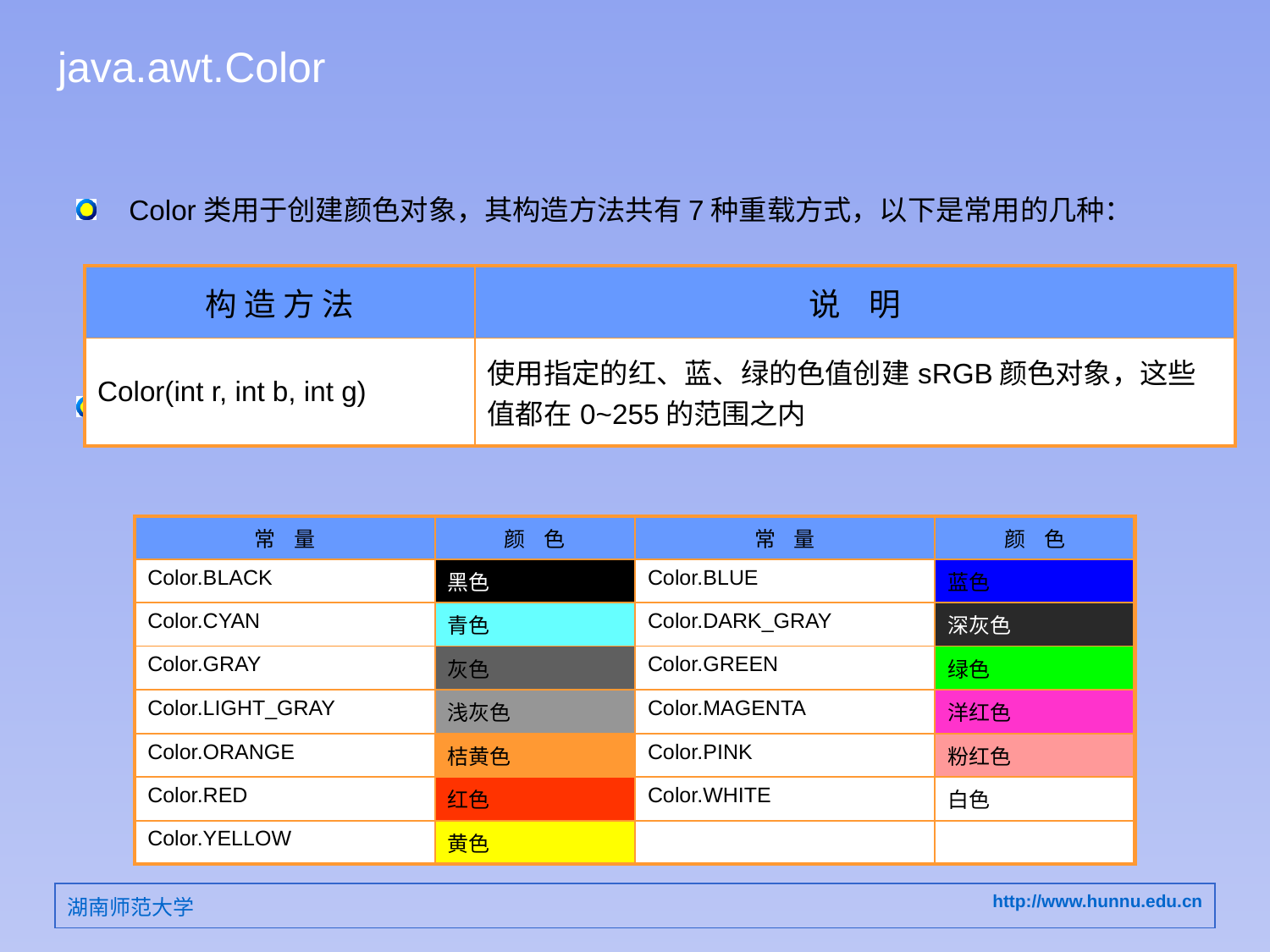

# java.awt.Color
Color类用于创建颜色对象，其构造方法共有7种重载方式，以下是常用的几种：

Color类中还提供一系列静态的颜色常量：
| 构 造 方 法 | 说 明 |
| --- | --- |
| Color(int r, int b, int g) | 使用指定的红、蓝、绿的色值创建sRGB颜色对象，这些值都在0~255的范围之内 |
| 常 量 | 颜 色 | 常 量 | 颜 色 |
| --- | --- | --- | --- |
| Color.BLACK | 黑色 | Color.BLUE | 蓝色 |
| Color.CYAN | 青色 | Color.DARK\_GRAY | 深灰色 |
| Color.GRAY | 灰色 | Color.GREEN | 绿色 |
| Color.LIGHT\_GRAY | 浅灰色 | Color.MAGENTA | 洋红色 |
| Color.ORANGE | 桔黄色 | Color.PINK | 粉红色 |
| Color.RED | 红色 | Color.WHITE | 白色 |
| Color.YELLOW | 黄色 |  |  |